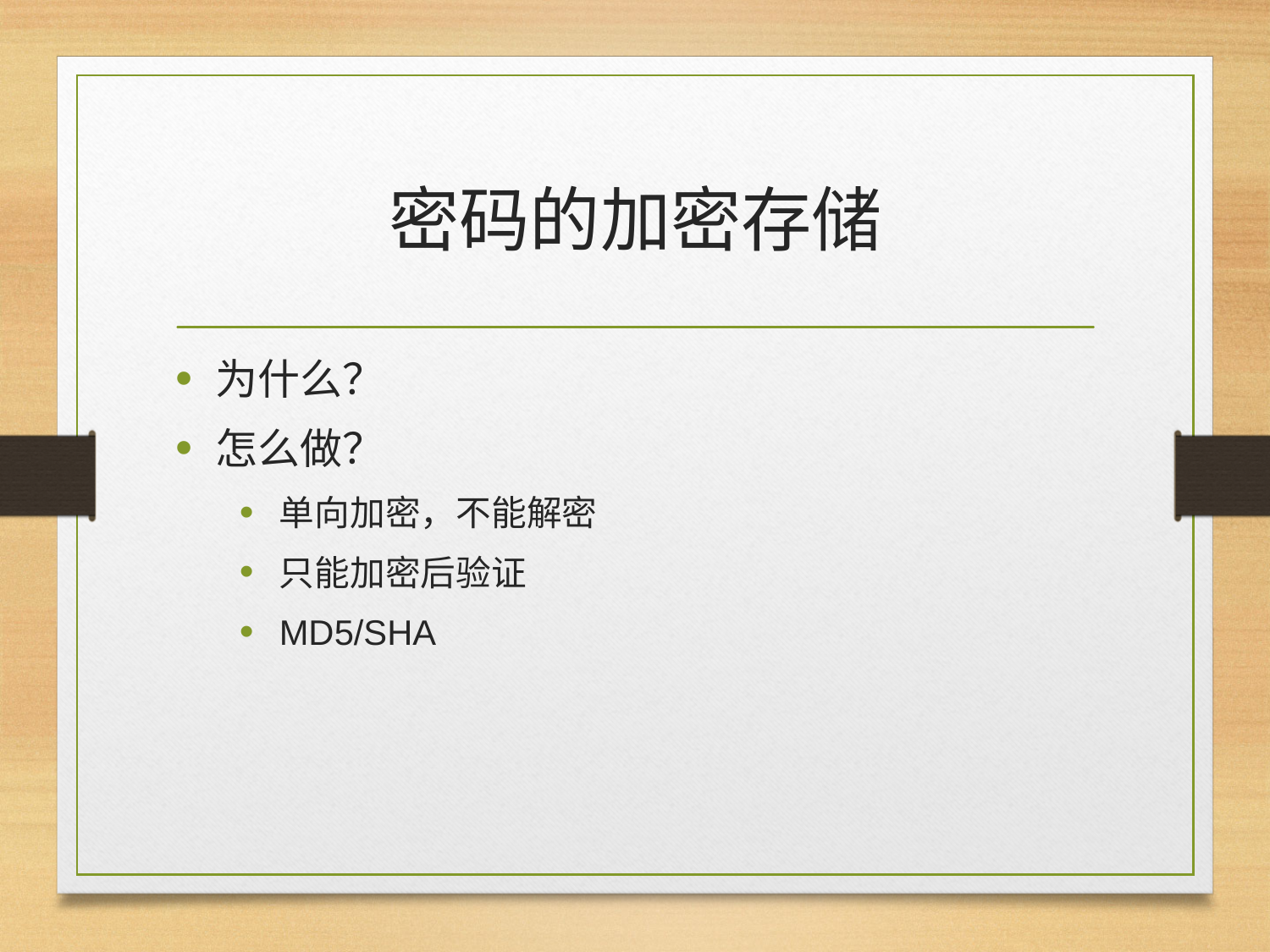

# 密码的加密存储
为什么？
怎么做？
单向加密，不能解密
只能加密后验证
MD5/SHA